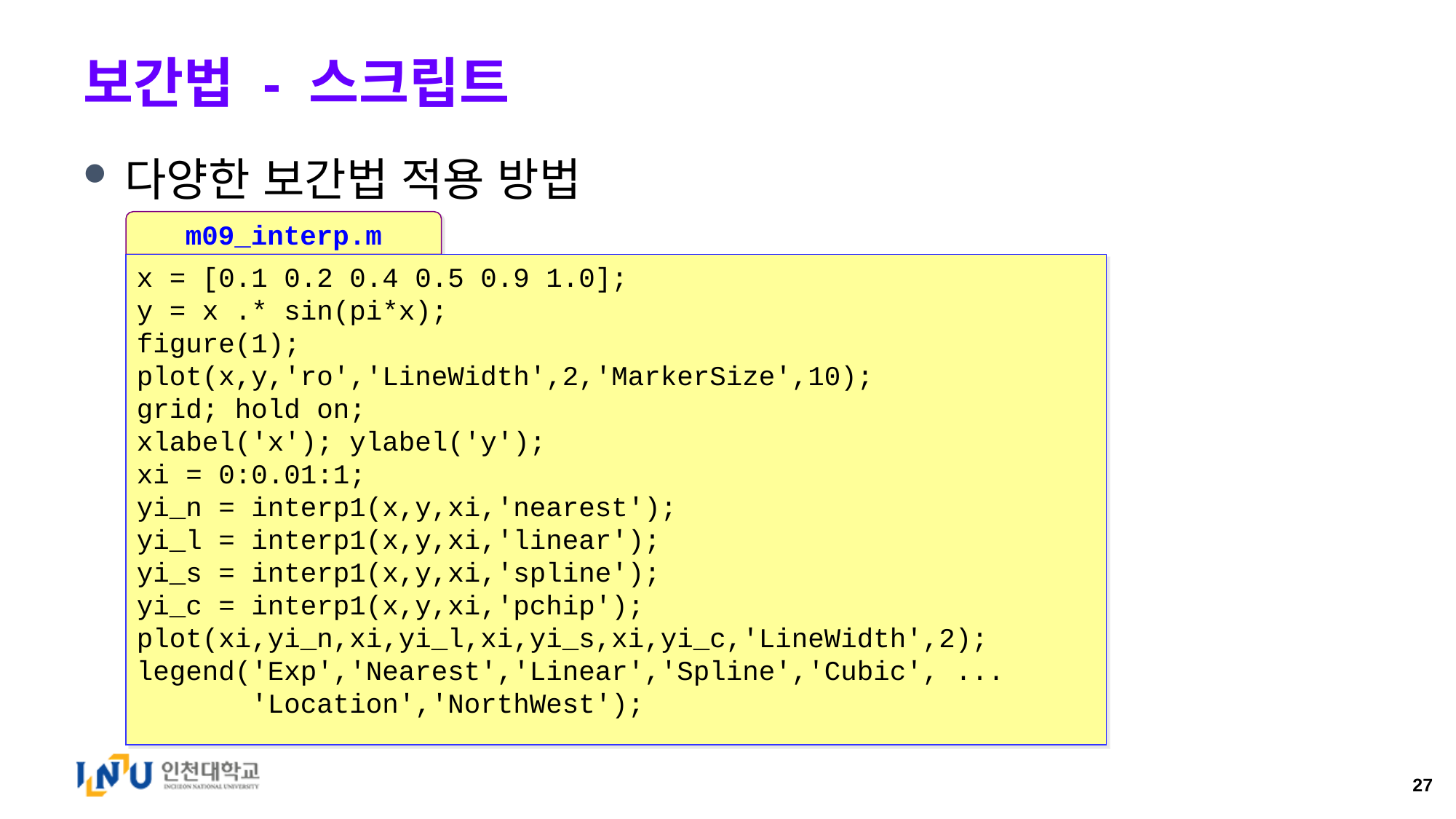

# 보간법 - 스크립트
다양한 보간법 적용 방법
m09_interp.m
x = [0.1 0.2 0.4 0.5 0.9 1.0];
y = x .* sin(pi*x);
figure(1);
plot(x,y,'ro','LineWidth',2,'MarkerSize',10);
grid; hold on;
xlabel('x'); ylabel('y');
xi = 0:0.01:1;
yi_n = interp1(x,y,xi,'nearest');
yi_l = interp1(x,y,xi,'linear');
yi_s = interp1(x,y,xi,'spline');
yi_c = interp1(x,y,xi,'pchip');
plot(xi,yi_n,xi,yi_l,xi,yi_s,xi,yi_c,'LineWidth',2);
legend('Exp','Nearest','Linear','Spline','Cubic', ...
       'Location','NorthWest');

27